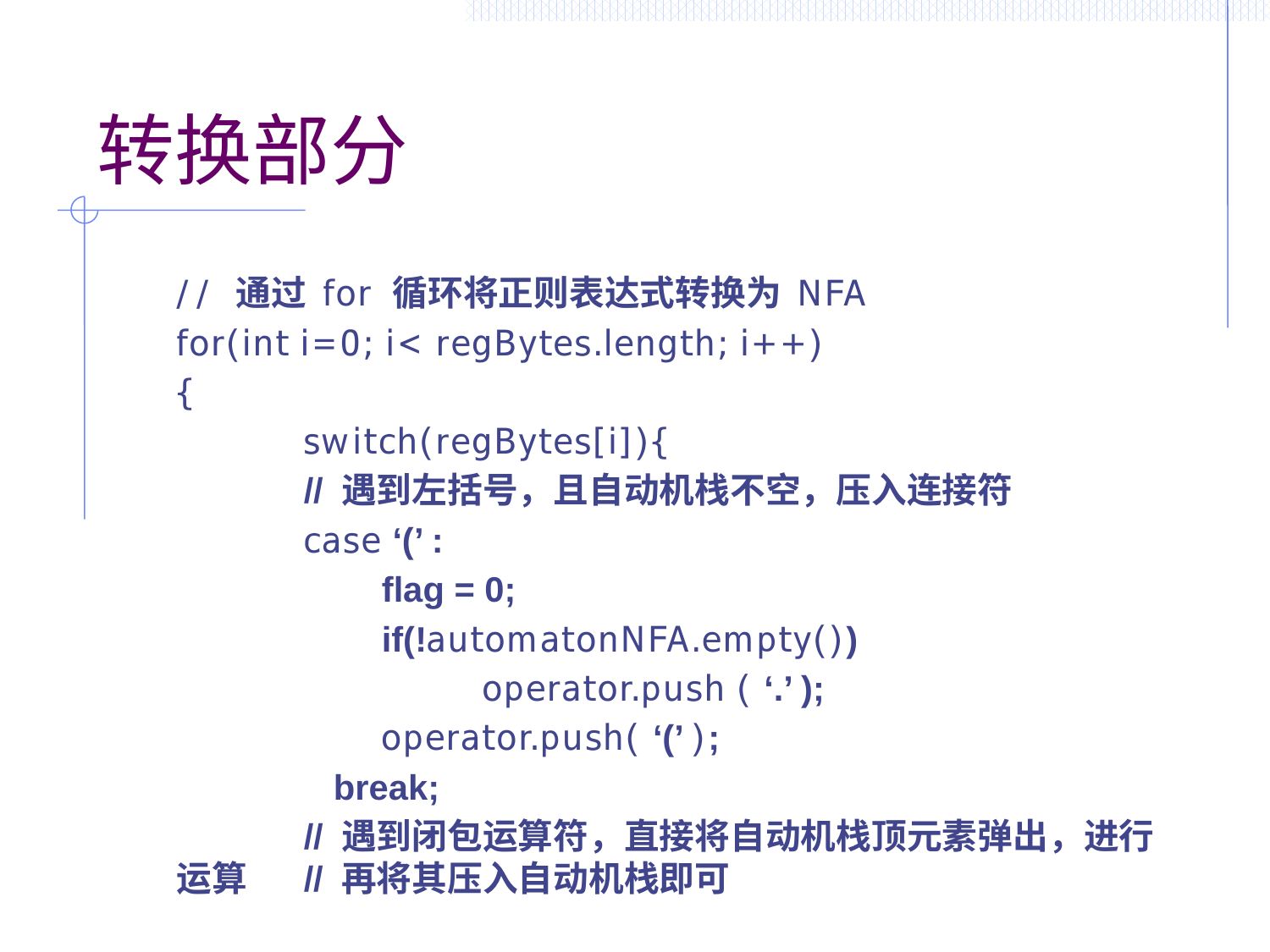

# 转换部分
	// 通过 for 循环将正则表达式转换为 NFA
	for(int i=0; i< regBytes.length; i++)
	{
		switch(regBytes[i]){
		// 遇到左括号，且自动机栈不空，压入连接符
		case ‘(’ :
		        flag = 0;
		        if(!automatonNFA.empty())
			     operator.push ( ‘.’ );
		        operator.push( ‘(’ );
                     break;
		// 遇到闭包运算符，直接将自动机栈顶元素弹出，进行运算	// 再将其压入自动机栈即可